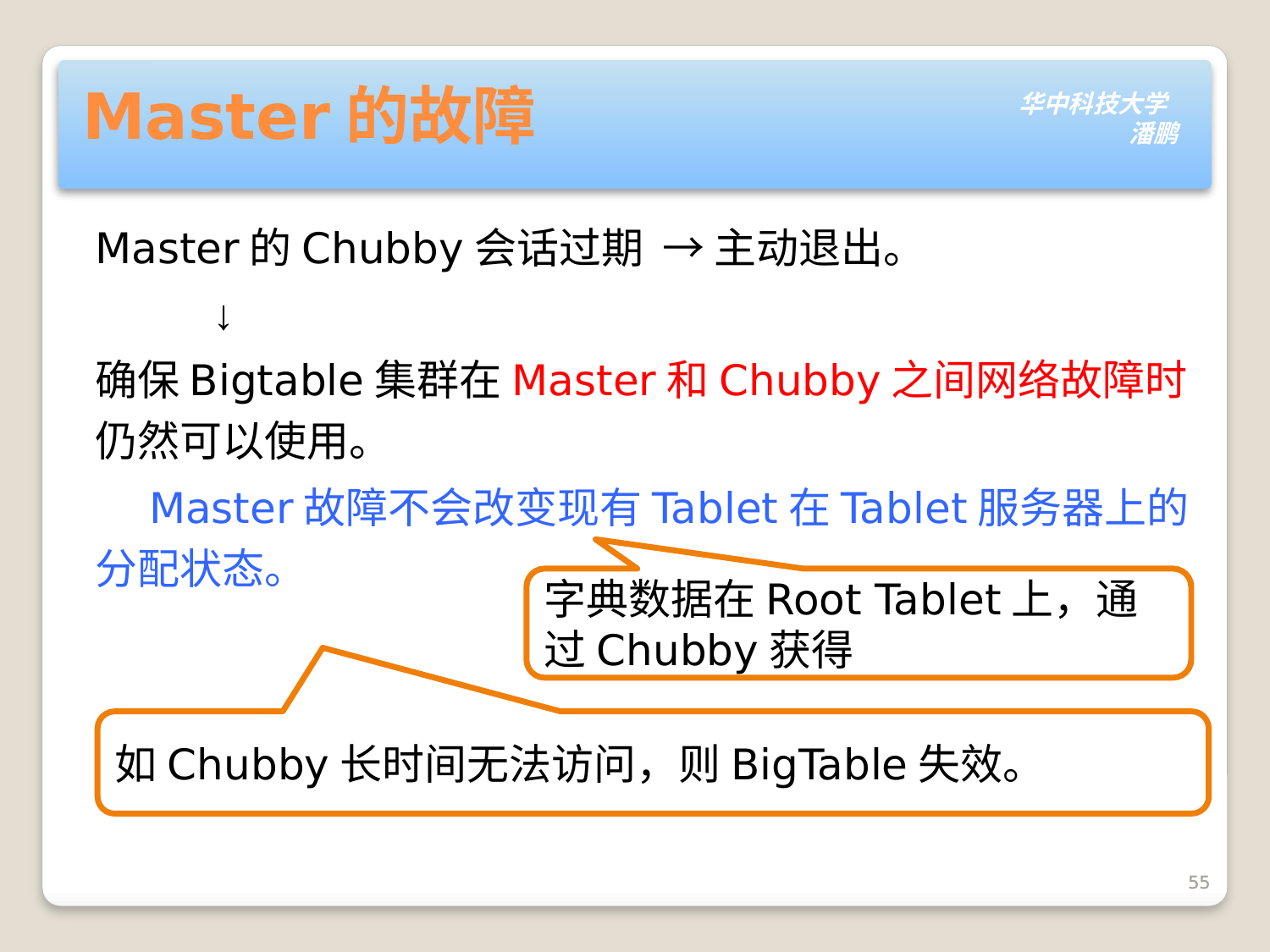

# Master的故障
Master的Chubby会话过期  → 主动退出。
          ↓
确保Bigtable集群在Master和Chubby之间网络故障时仍然可以使用。
    Master故障不会改变现有Tablet在Tablet服务器上的分配状态。
字典数据在Root Tablet上，通过Chubby获得
如Chubby长时间无法访问，则BigTable失效。
55
55